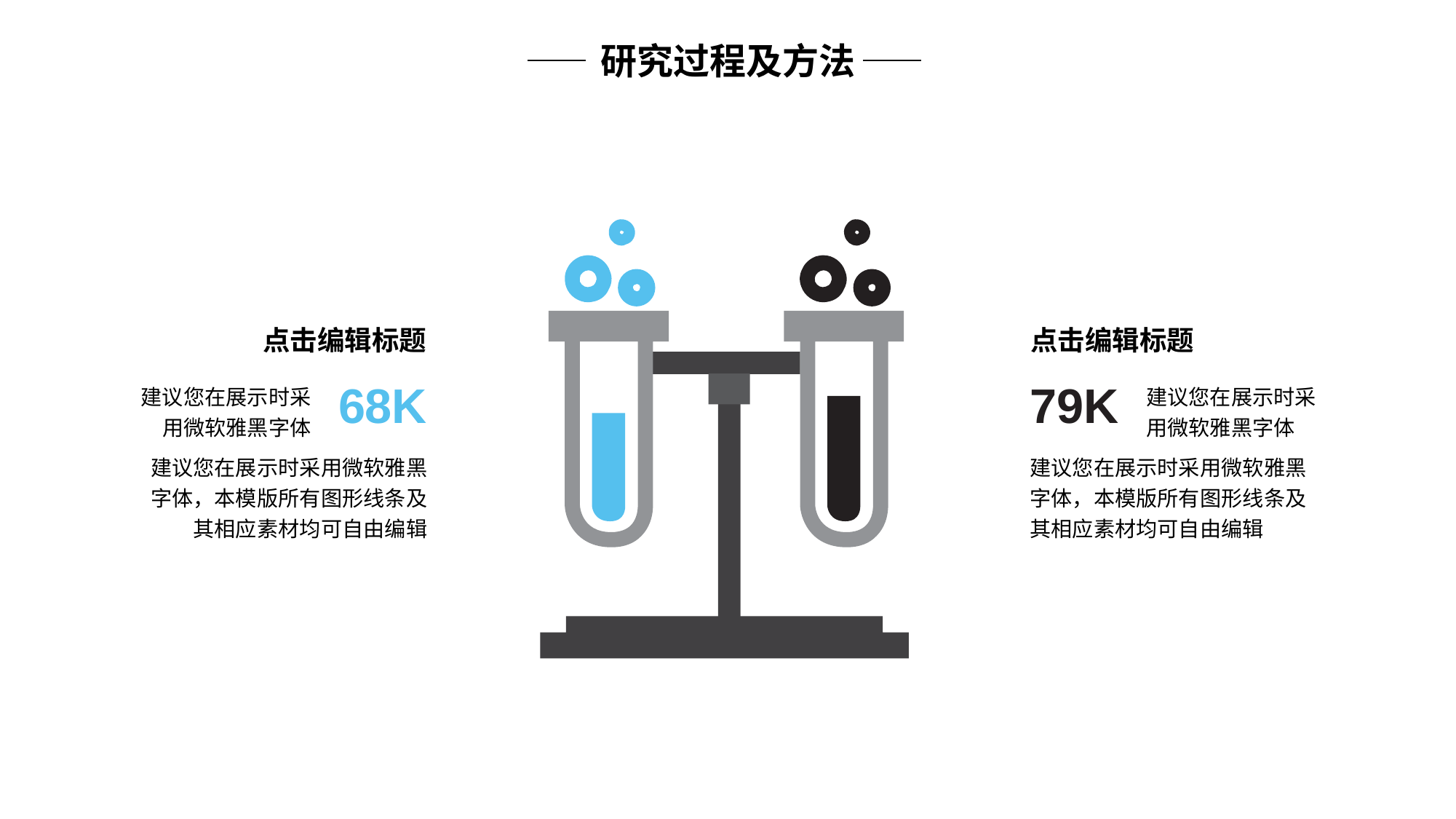

研究过程及方法

点击编辑标题
点击编辑标题

68K
79K
建议您在展示时采用微软雅黑字体
建议您在展示时采用微软雅黑字体
建议您在展示时采用微软雅黑字体，本模版所有图形线条及其相应素材均可自由编辑
建议您在展示时采用微软雅黑字体，本模版所有图形线条及其相应素材均可自由编辑